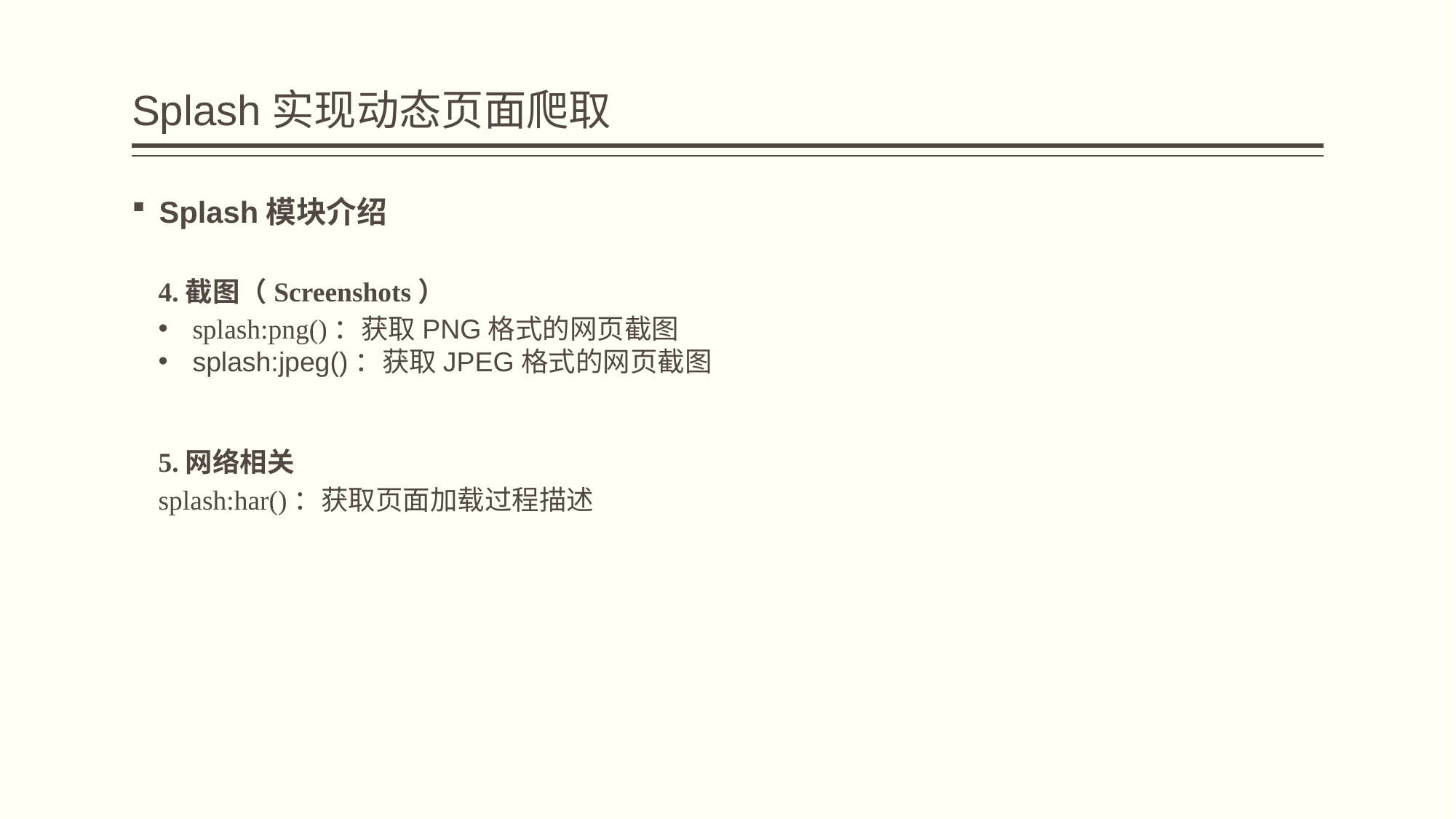

# Splash实现动态页面爬取
Splash模块介绍
4.截图（Screenshots）
splash:png()：获取PNG格式的网页截图
splash:jpeg()：获取JPEG格式的网页截图
5.网络相关
splash:har()：获取页面加载过程描述